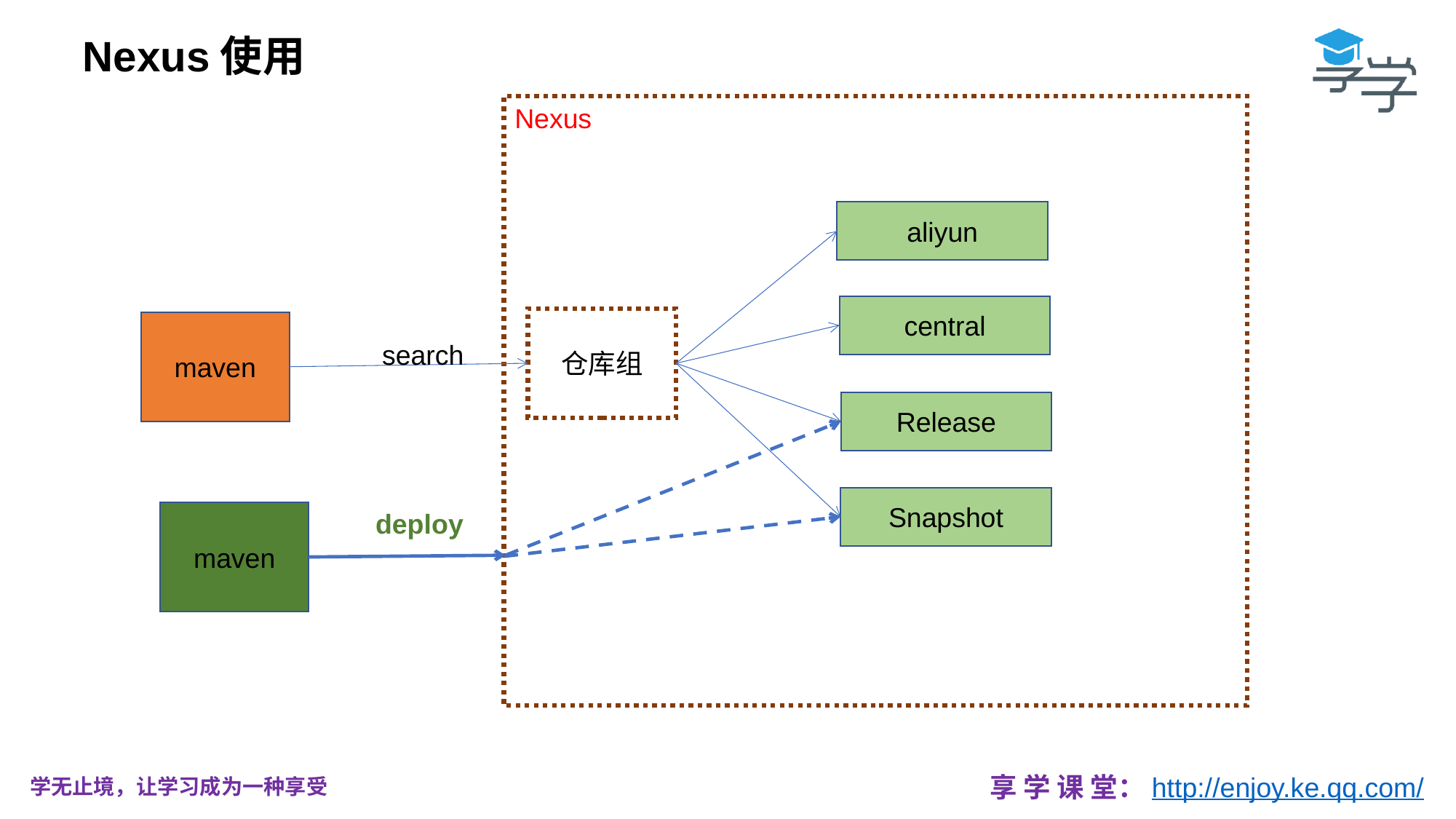

Nexus使用
Nexus
aliyun
central
仓库组
maven
search
Release
Snapshot
deploy
maven